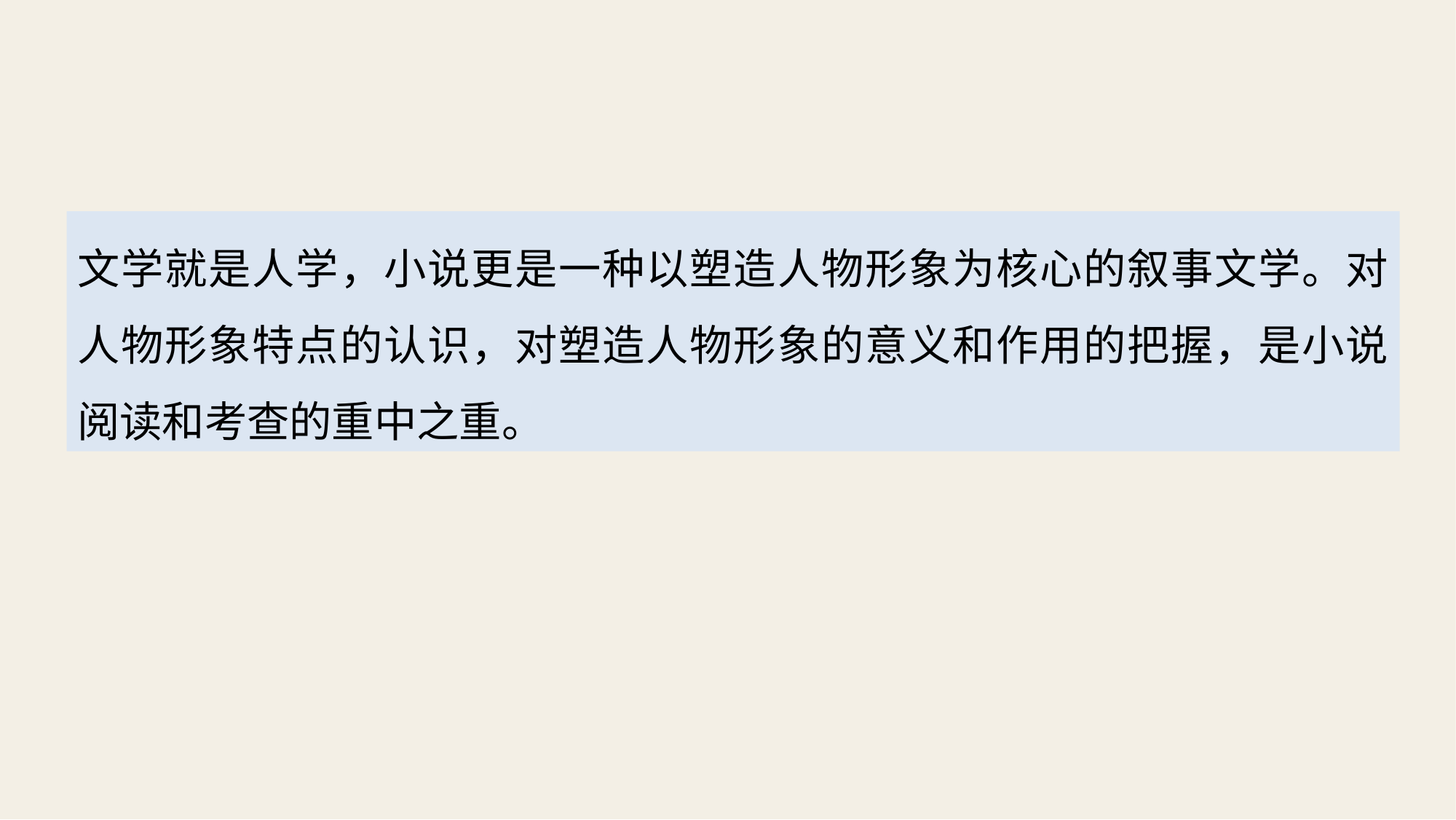

文学就是人学，小说更是一种以塑造人物形象为核心的叙事文学。对人物形象特点的认识，对塑造人物形象的意义和作用的把握，是小说阅读和考查的重中之重。